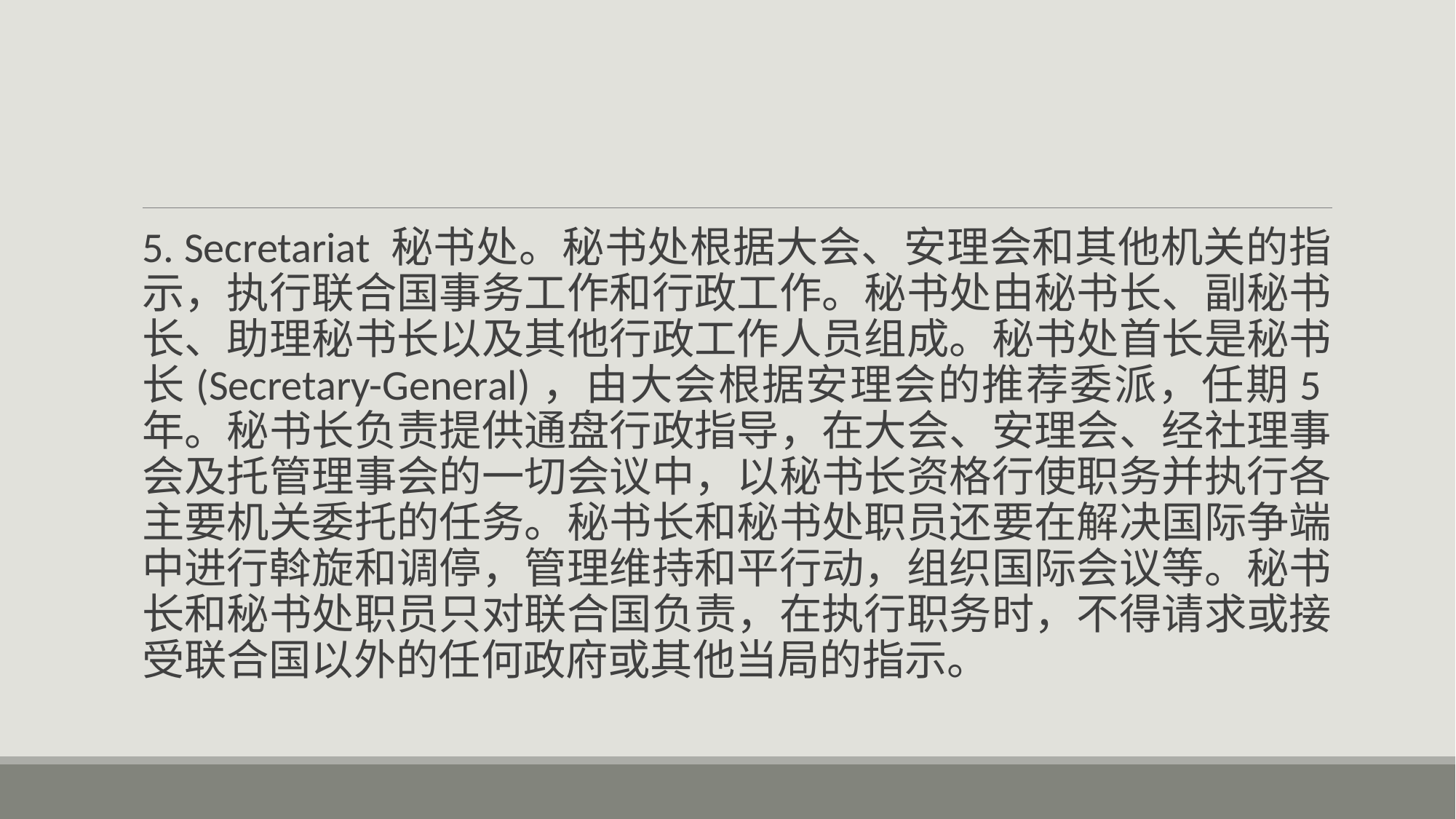

#
5. Secretariat 秘书处。秘书处根据大会、安理会和其他机关的指示，执行联合国事务工作和行政工作。秘书处由秘书长、副秘书长、助理秘书长以及其他行政工作人员组成。秘书处首长是秘书长(Secretary-General)，由大会根据安理会的推荐委派，任期5年。秘书长负责提供通盘行政指导，在大会、安理会、经社理事会及托管理事会的一切会议中，以秘书长资格行使职务并执行各主要机关委托的任务。秘书长和秘书处职员还要在解决国际争端中进行斡旋和调停，管理维持和平行动，组织国际会议等。秘书长和秘书处职员只对联合国负责，在执行职务时，不得请求或接受联合国以外的任何政府或其他当局的指示。